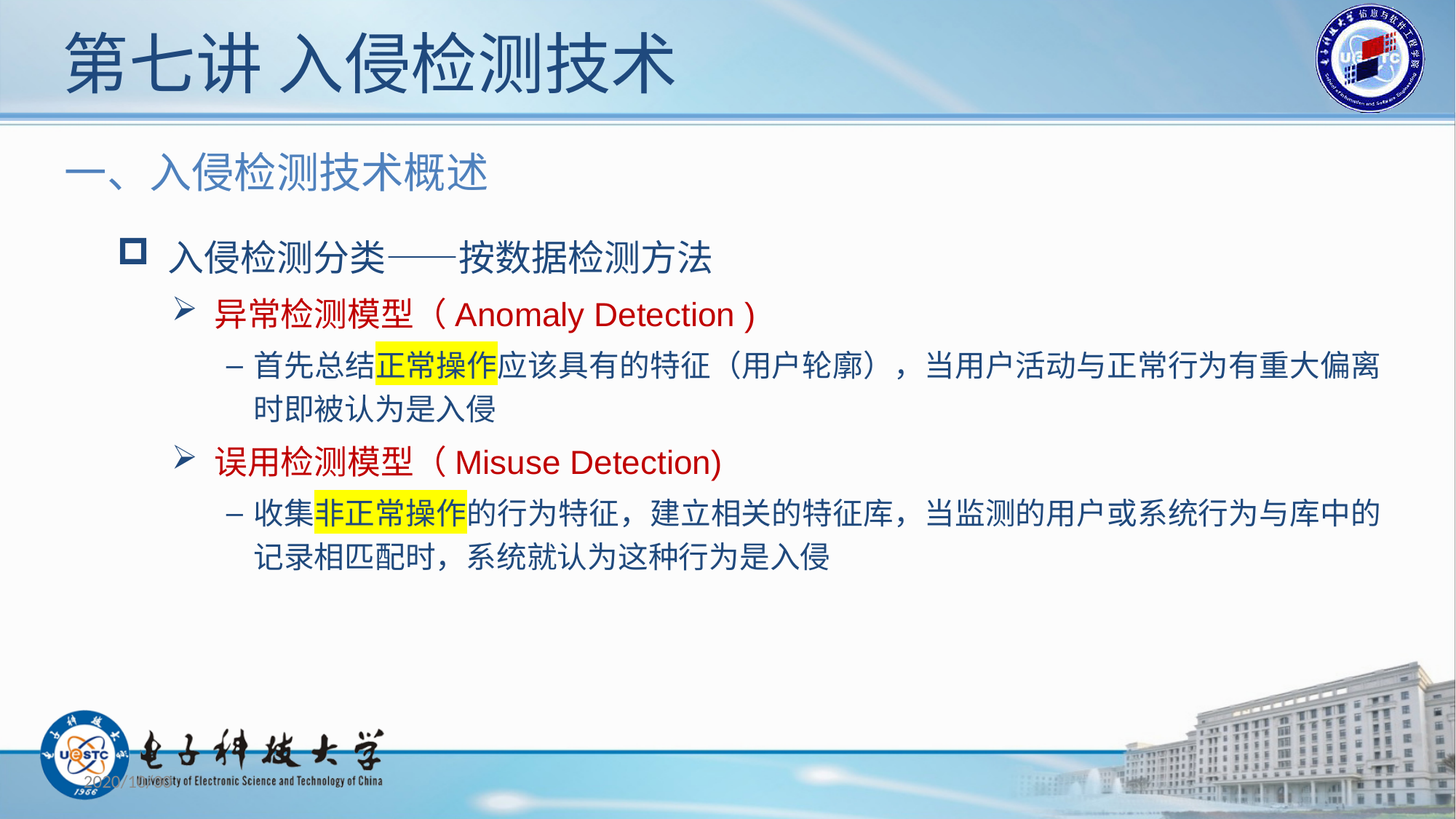

# 第七讲 入侵检测技术
一、入侵检测技术概述
 入侵检测分类——按数据检测方法
 异常检测模型（Anomaly Detection )
首先总结正常操作应该具有的特征（用户轮廓），当用户活动与正常行为有重大偏离时即被认为是入侵
 误用检测模型（Misuse Detection)
收集非正常操作的行为特征，建立相关的特征库，当监测的用户或系统行为与库中的记录相匹配时，系统就认为这种行为是入侵
2020/10/30